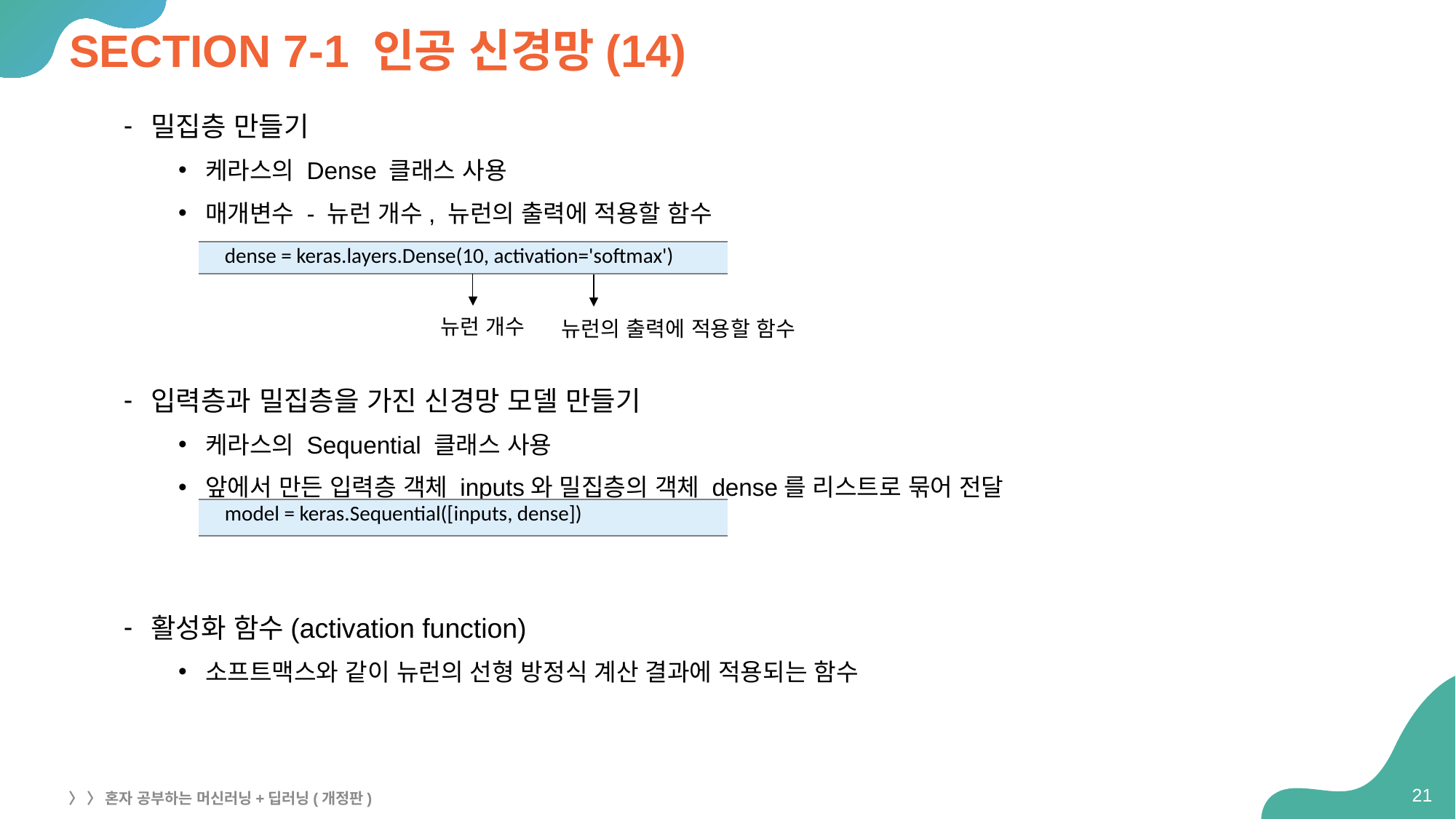

# SECTION 7-1 인공 신경망(14)
밀집층 만들기
케라스의 Dense 클래스 사용
매개변수 - 뉴런 개수, 뉴런의 출력에 적용할 함수

입력층과 밀집층을 가진 신경망 모델 만들기
케라스의 Sequential 클래스 사용
앞에서 만든 입력층 객체 inputs와 밀집층의 객체 dense를 리스트로 묶어 전달

활성화 함수(activation function)
소프트맥스와 같이 뉴런의 선형 방정식 계산 결과에 적용되는 함수

| dense = keras.layers.Dense(10, activation='softmax') |
| --- |
뉴런 개수
뉴런의 출력에 적용할 함수
| model = keras.Sequential([inputs, dense]) |
| --- |
21
〉 〉 혼자 공부하는 머신러닝+딥러닝(개정판)